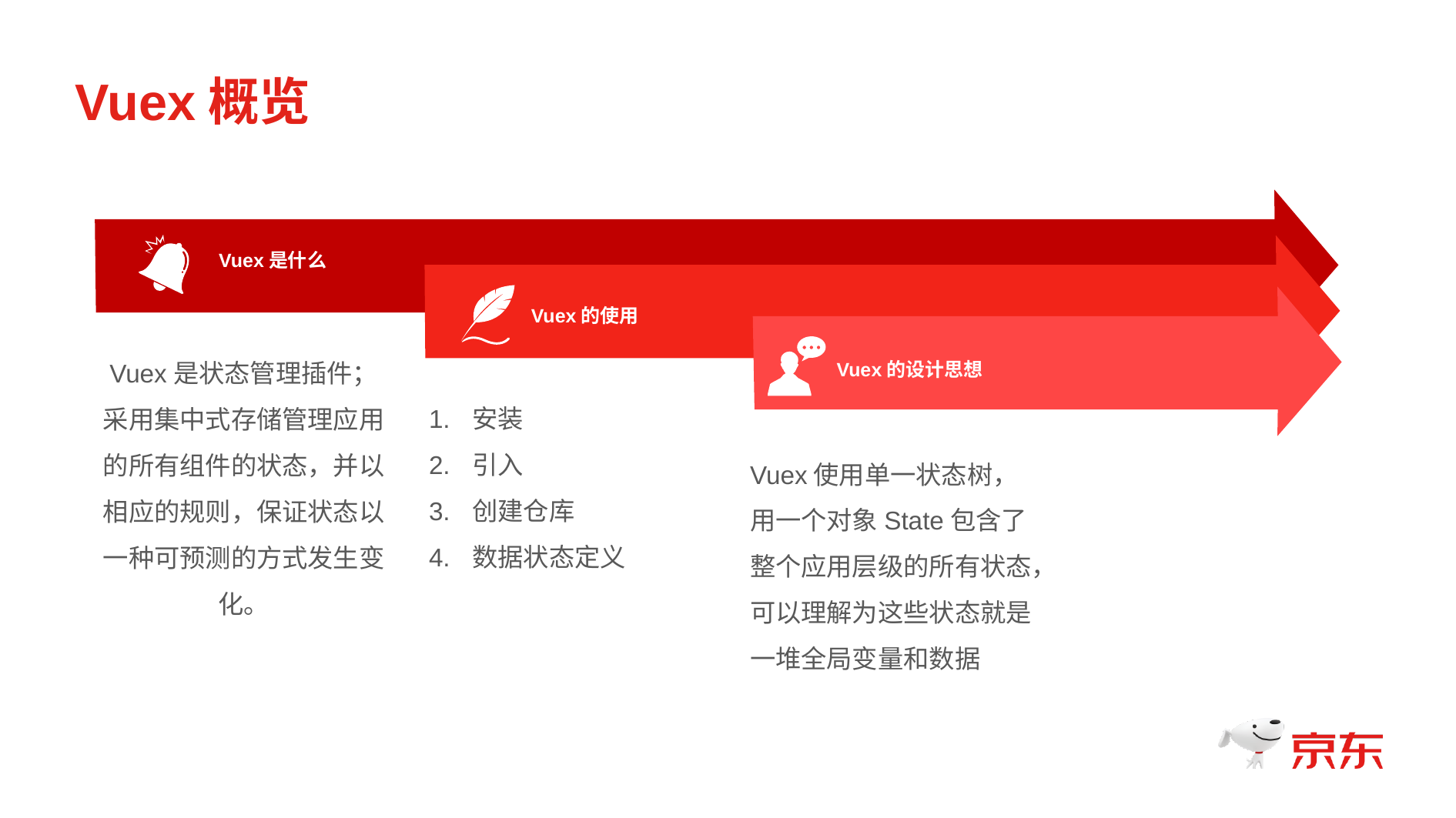

Vuex概览

Vuex是什么

Vuex的使用
Vuex是状态管理插件；采用集中式存储管理应用的所有组件的状态，并以相应的规则，保证状态以一种可预测的方式发生变化。

Vuex的设计思想
安装
引入
创建仓库
数据状态定义
Vuex使用单一状态树，用一个对象State包含了整个应用层级的所有状态，可以理解为这些状态就是一堆全局变量和数据